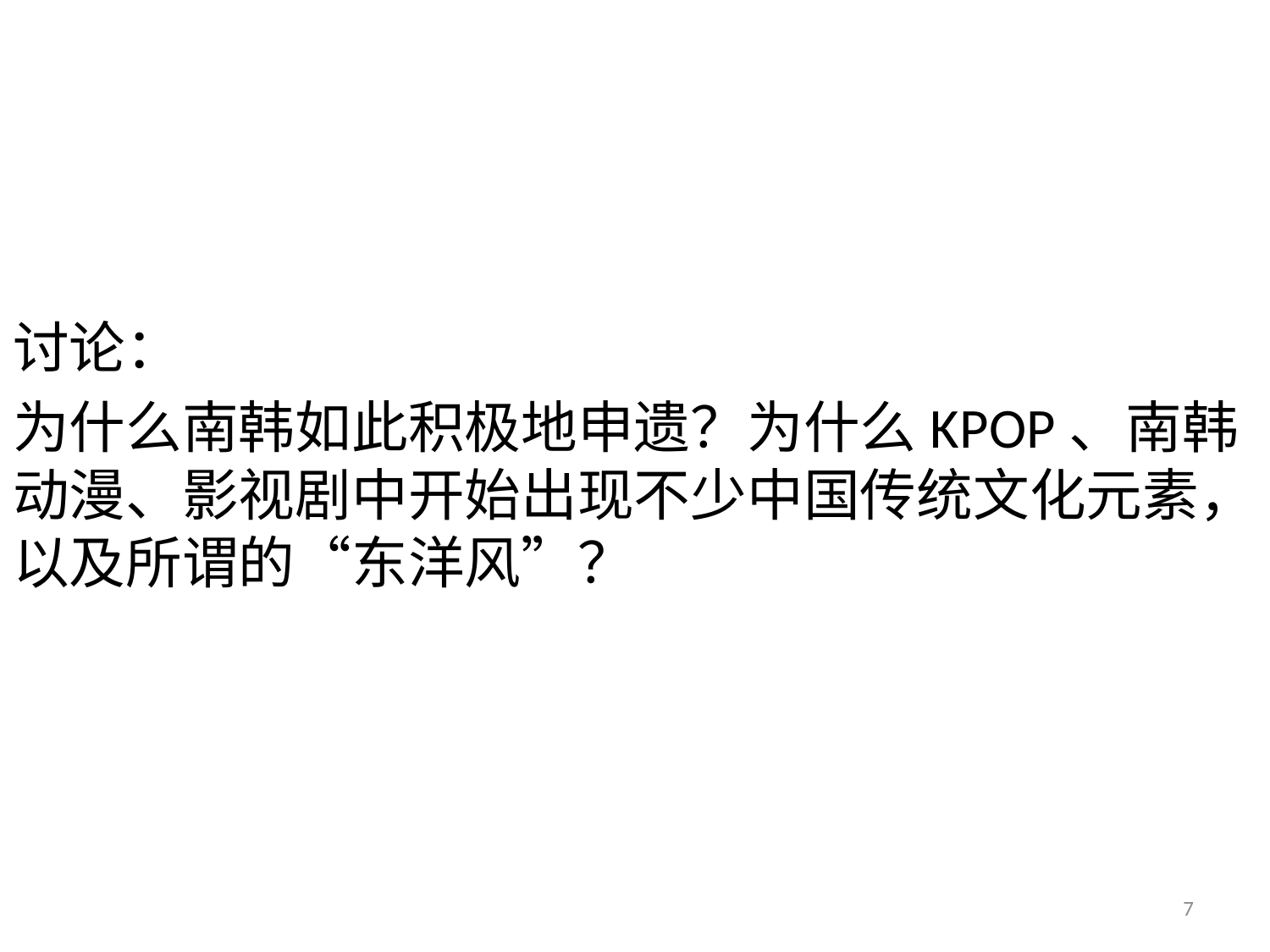

讨论：
为什么南韩如此积极地申遗？为什么KPOP、南韩动漫、影视剧中开始出现不少中国传统文化元素，以及所谓的“东洋风”？
7